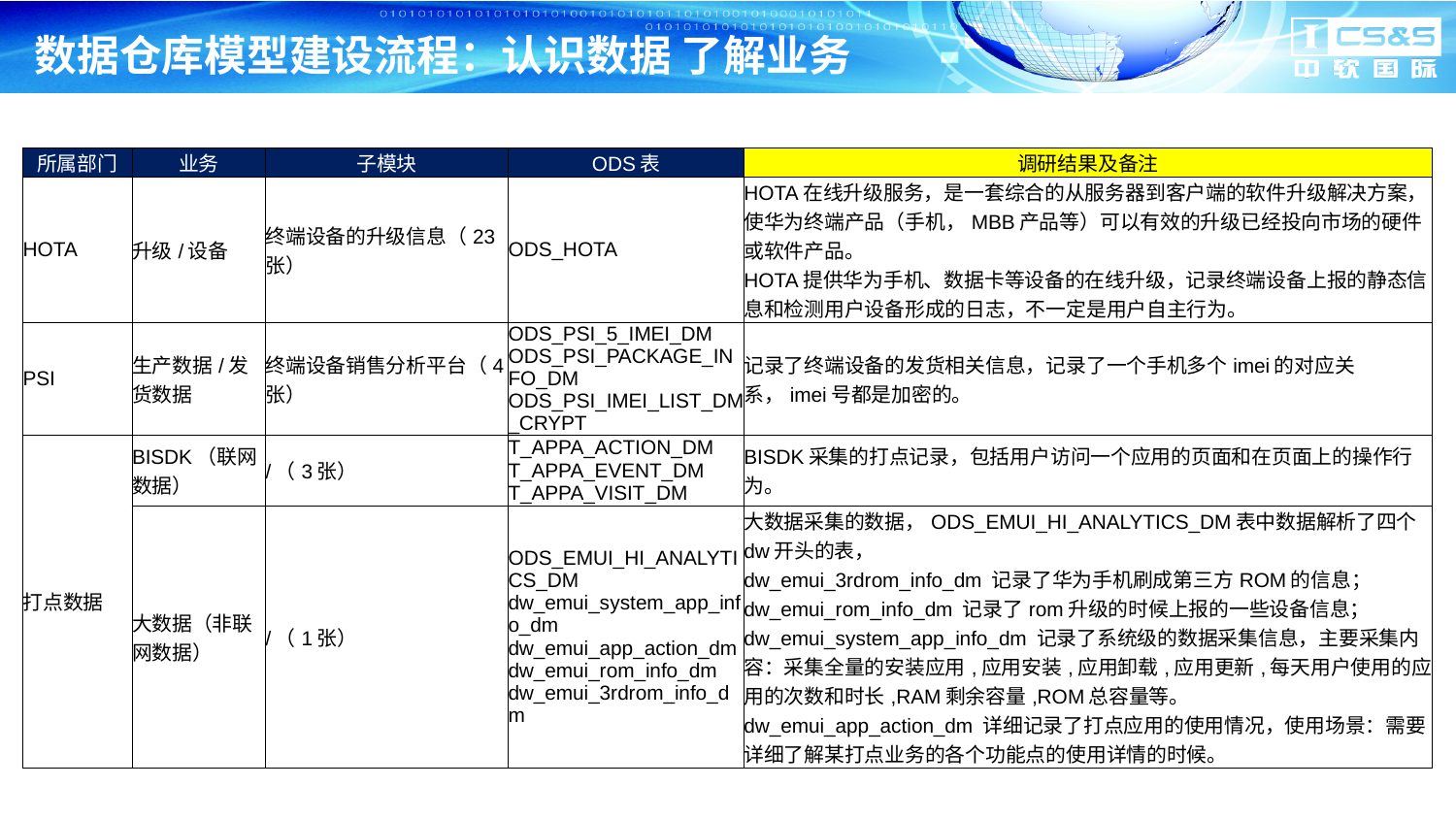

# 数据仓库模型建设流程：认识数据 了解业务
| 所属部门 | 业务 | 子模块 | ODS表 | 调研结果及备注 |
| --- | --- | --- | --- | --- |
| HOTA | 升级/设备 | 终端设备的升级信息（23张） | ODS\_HOTA | HOTA在线升级服务，是一套综合的从服务器到客户端的软件升级解决方案，使华为终端产品（手机，MBB产品等）可以有效的升级已经投向市场的硬件或软件产品。 HOTA提供华为手机、数据卡等设备的在线升级，记录终端设备上报的静态信息和检测用户设备形成的日志，不一定是用户自主行为。 |
| PSI | 生产数据/发货数据 | 终端设备销售分析平台（4张） | ODS\_PSI\_5\_IMEI\_DM ODS\_PSI\_PACKAGE\_INFO\_DM ODS\_PSI\_IMEI\_LIST\_DM\_CRYPT | 记录了终端设备的发货相关信息，记录了一个手机多个imei的对应关系，imei号都是加密的。 |
| 打点数据 | BISDK（联网数据） | /（3张） | T\_APPA\_ACTION\_DM T\_APPA\_EVENT\_DM T\_APPA\_VISIT\_DM | BISDK采集的打点记录，包括用户访问一个应用的页面和在页面上的操作行为。 |
|  | 大数据（非联网数据） | /（1张） | ODS\_EMUI\_HI\_ANALYTICS\_DM dw\_emui\_system\_app\_info\_dm dw\_emui\_app\_action\_dm dw\_emui\_rom\_info\_dm dw\_emui\_3rdrom\_info\_dm | 大数据采集的数据，ODS\_EMUI\_HI\_ANALYTICS\_DM表中数据解析了四个dw开头的表， dw\_emui\_3rdrom\_info\_dm 记录了华为手机刷成第三方ROM的信息； dw\_emui\_rom\_info\_dm 记录了rom升级的时候上报的一些设备信息； dw\_emui\_system\_app\_info\_dm 记录了系统级的数据采集信息，主要采集内容：采集全量的安装应用,应用安装,应用卸载,应用更新,每天用户使用的应用的次数和时长,RAM剩余容量,ROM总容量等。 dw\_emui\_app\_action\_dm 详细记录了打点应用的使用情况，使用场景：需要详细了解某打点业务的各个功能点的使用详情的时候。 |